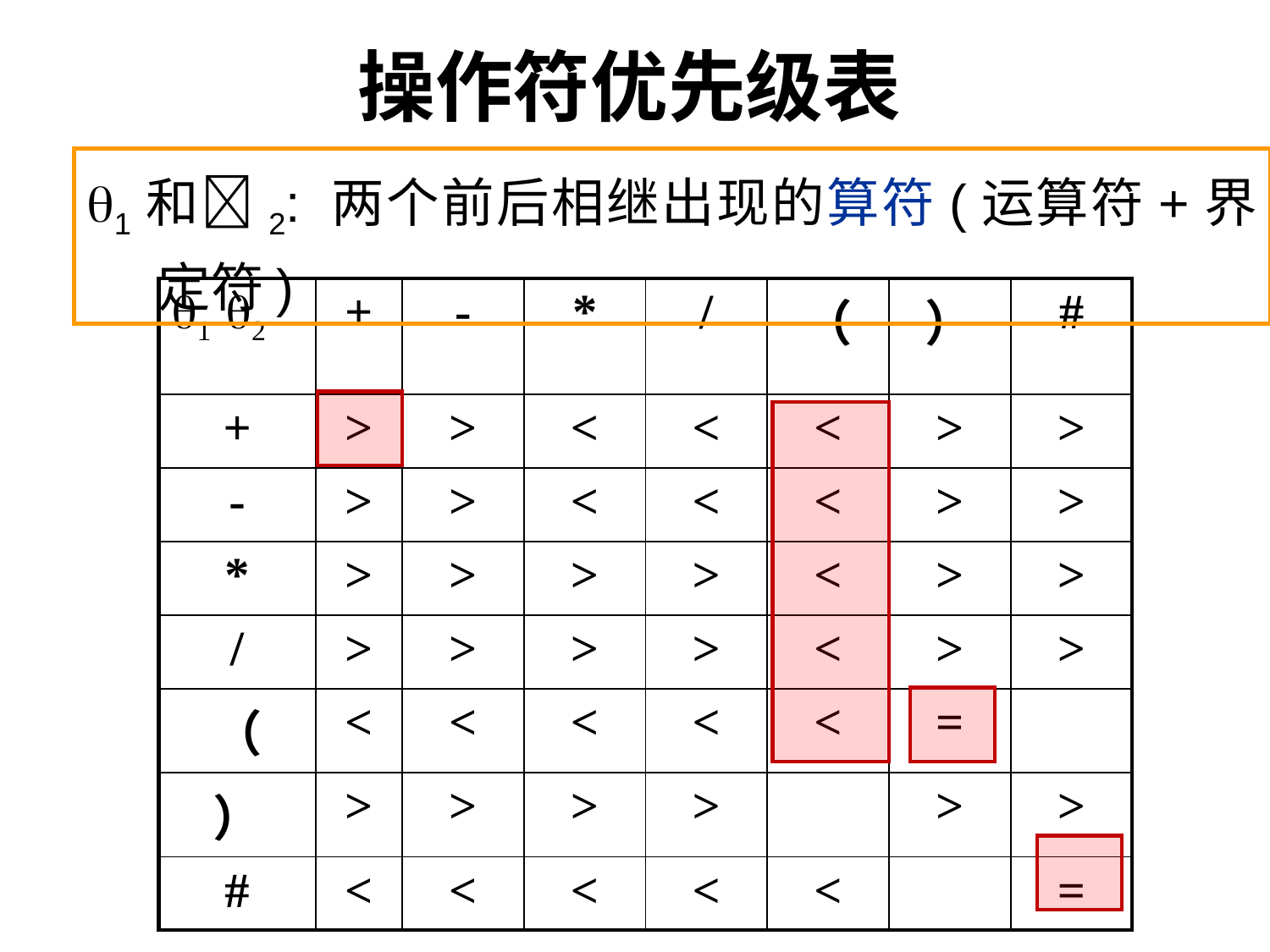

# 操作符优先级表
θ1和θ2: 两个前后相继出现的算符(运算符+界定符)
| θ1 θ2 | + | - | \* | / | （ | ） | # |
| --- | --- | --- | --- | --- | --- | --- | --- |
| + | > | > | < | < | < | > | > |
| - | > | > | < | < | < | > | > |
| \* | > | > | > | > | < | > | > |
| / | > | > | > | > | < | > | > |
| （ | < | < | < | < | < | = |  |
| ） | > | > | > | > |  | > | > |
| # | < | < | < | < | < |  | = |